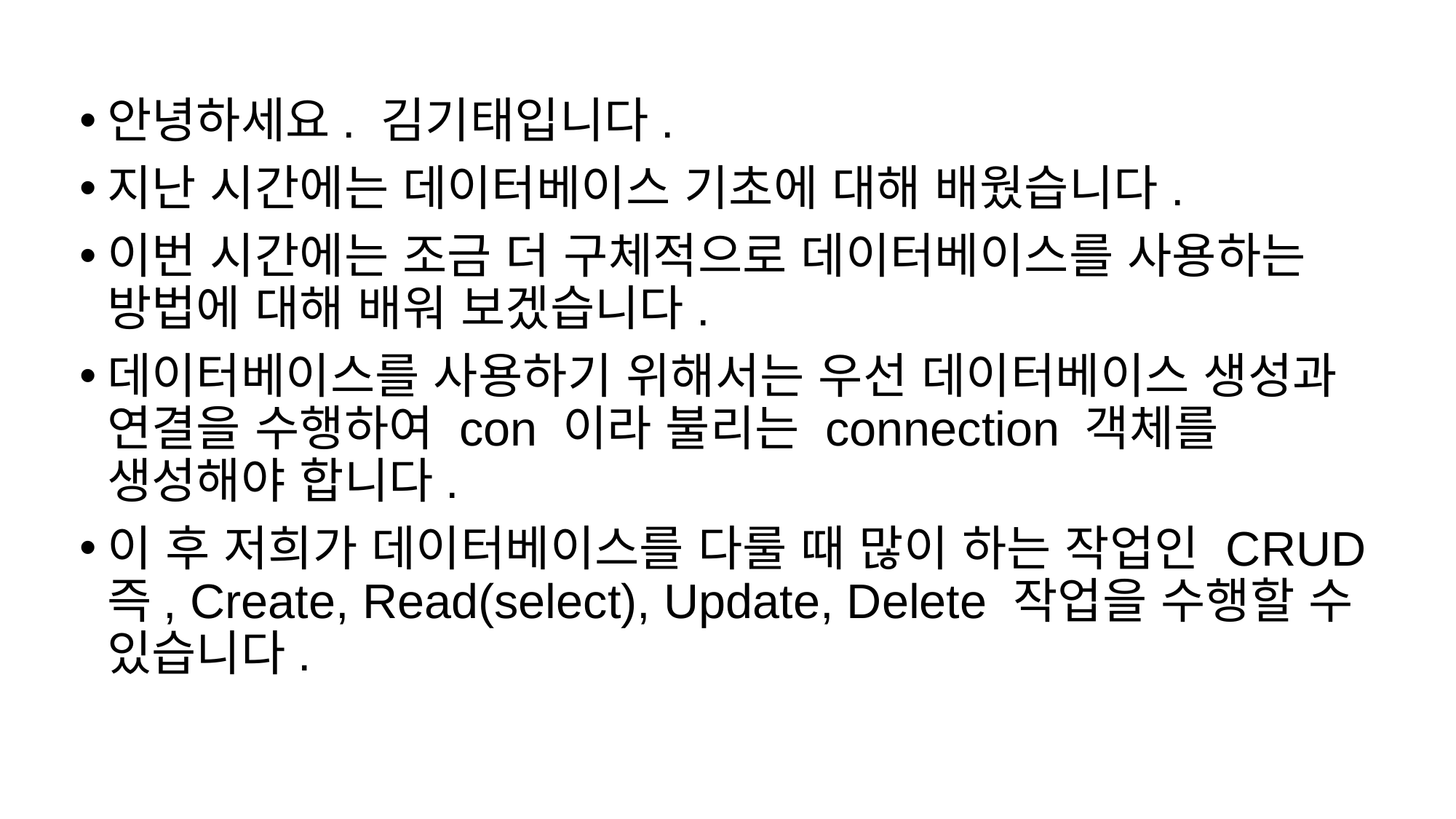

안녕하세요. 김기태입니다.
지난 시간에는 데이터베이스 기초에 대해 배웠습니다.
이번 시간에는 조금 더 구체적으로 데이터베이스를 사용하는 방법에 대해 배워 보겠습니다.
데이터베이스를 사용하기 위해서는 우선 데이터베이스 생성과 연결을 수행하여 con 이라 불리는 connection 객체를 생성해야 합니다.
이 후 저희가 데이터베이스를 다룰 때 많이 하는 작업인 CRUD 즉, Create, Read(select), Update, Delete 작업을 수행할 수 있습니다.